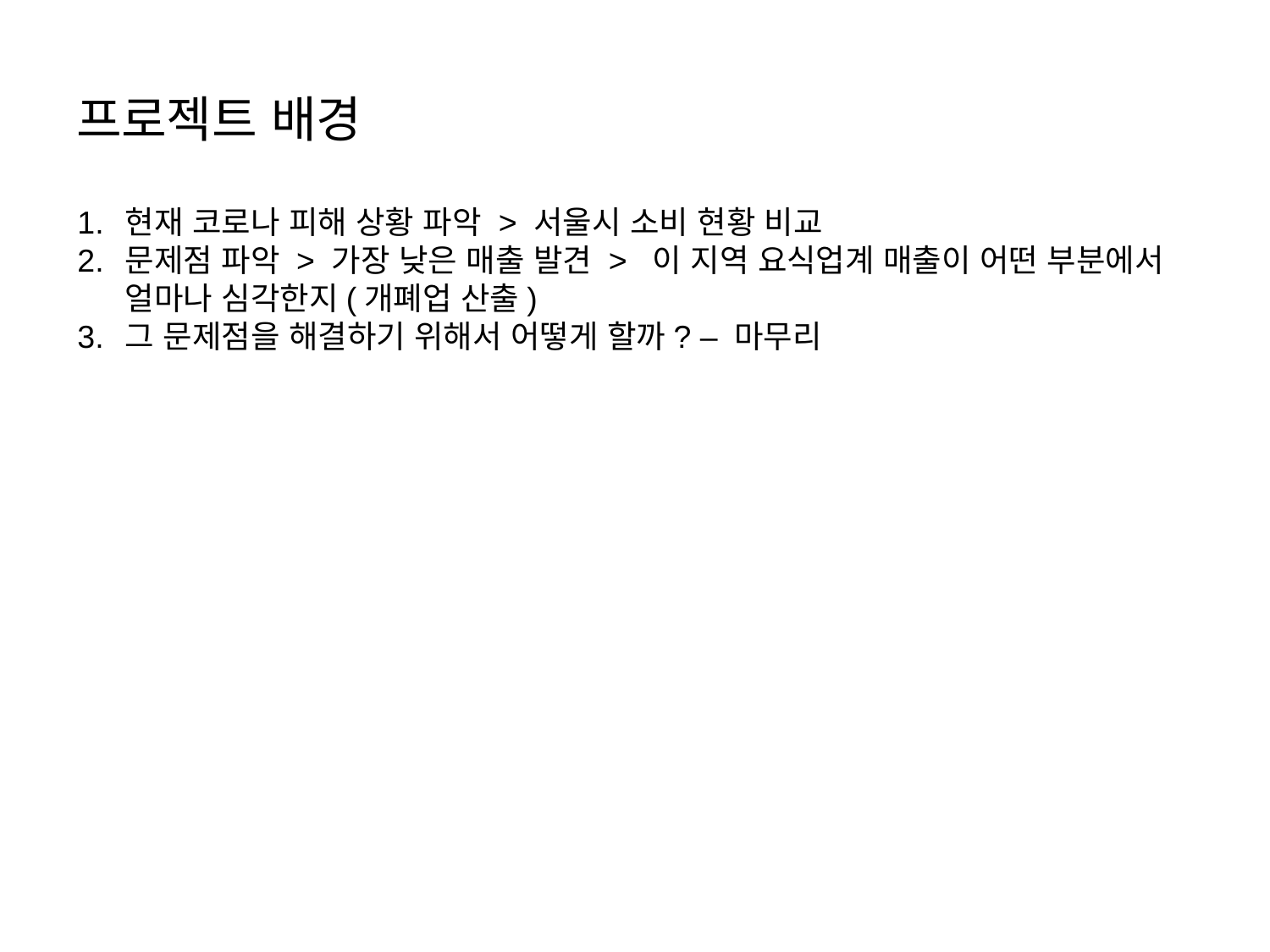

# 프로젝트 배경
현재 코로나 피해 상황 파악 > 서울시 소비 현황 비교
문제점 파악 > 가장 낮은 매출 발견 >  이 지역 요식업계 매출이 어떤 부분에서 얼마나 심각한지(개폐업 산출)
그 문제점을 해결하기 위해서 어떻게 할까? – 마무리